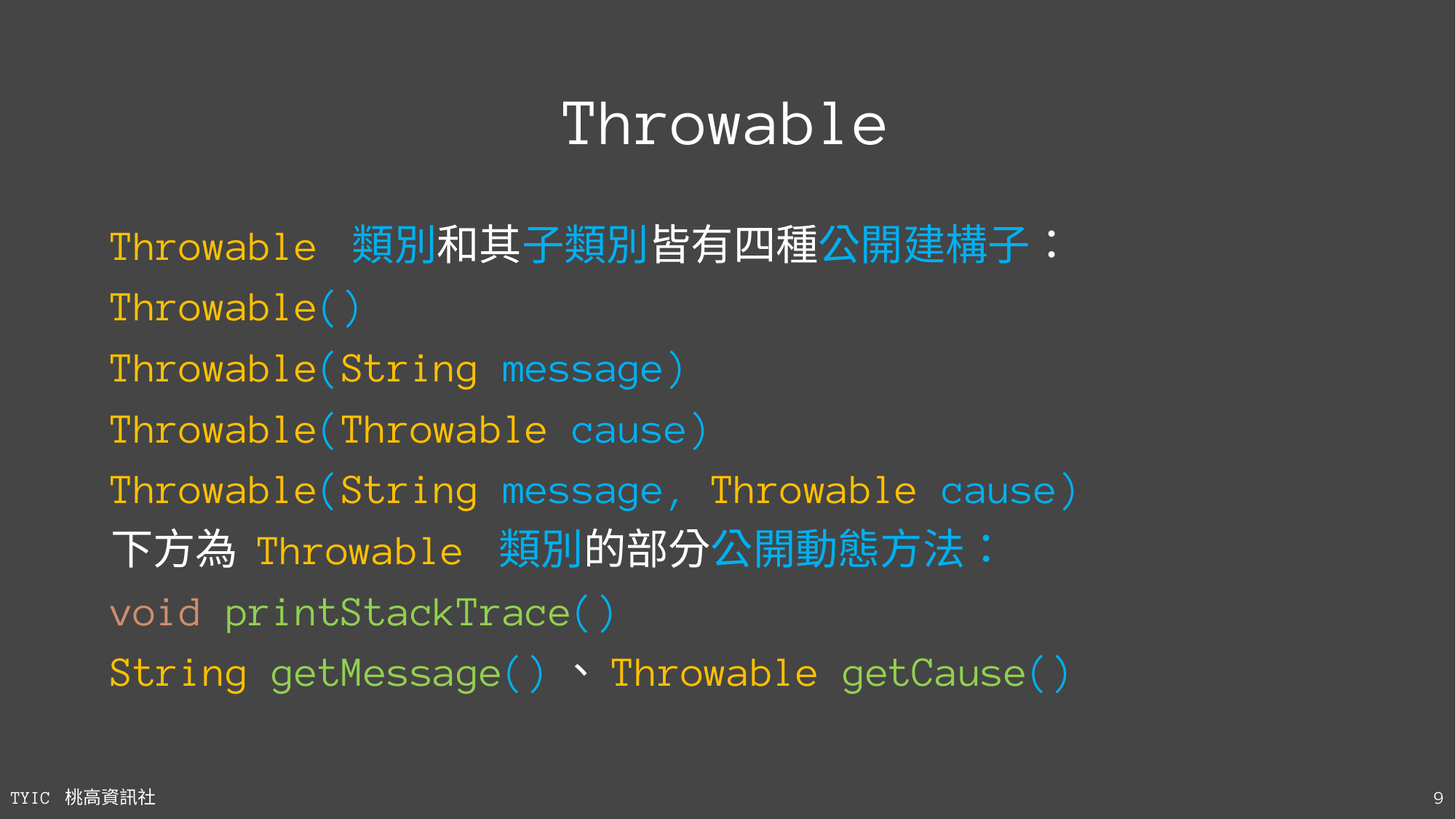

# Throwable
Throwable 類別和其子類別皆有四種公開建構子：
Throwable()
Throwable(String message)
Throwable(Throwable cause)
Throwable(String message, Throwable cause)
下方為 Throwable 類別的部分公開動態方法：
void printStackTrace()
String getMessage()、Throwable getCause()